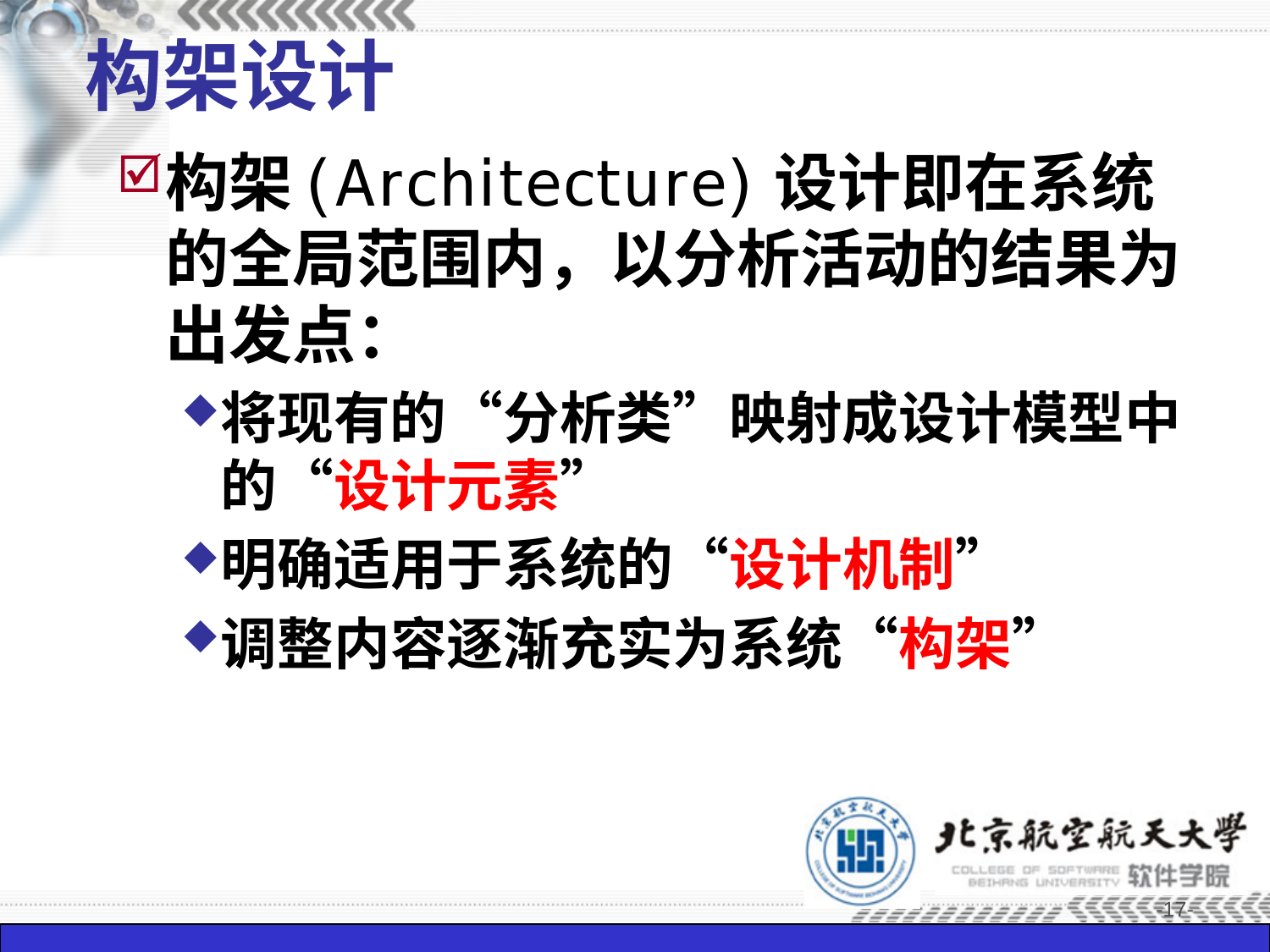

# 构架设计
构架(Architecture)设计即在系统的全局范围内，以分析活动的结果为出发点：
将现有的“分析类”映射成设计模型中的“设计元素”
明确适用于系统的“设计机制”
调整内容逐渐充实为系统“构架”

-17-